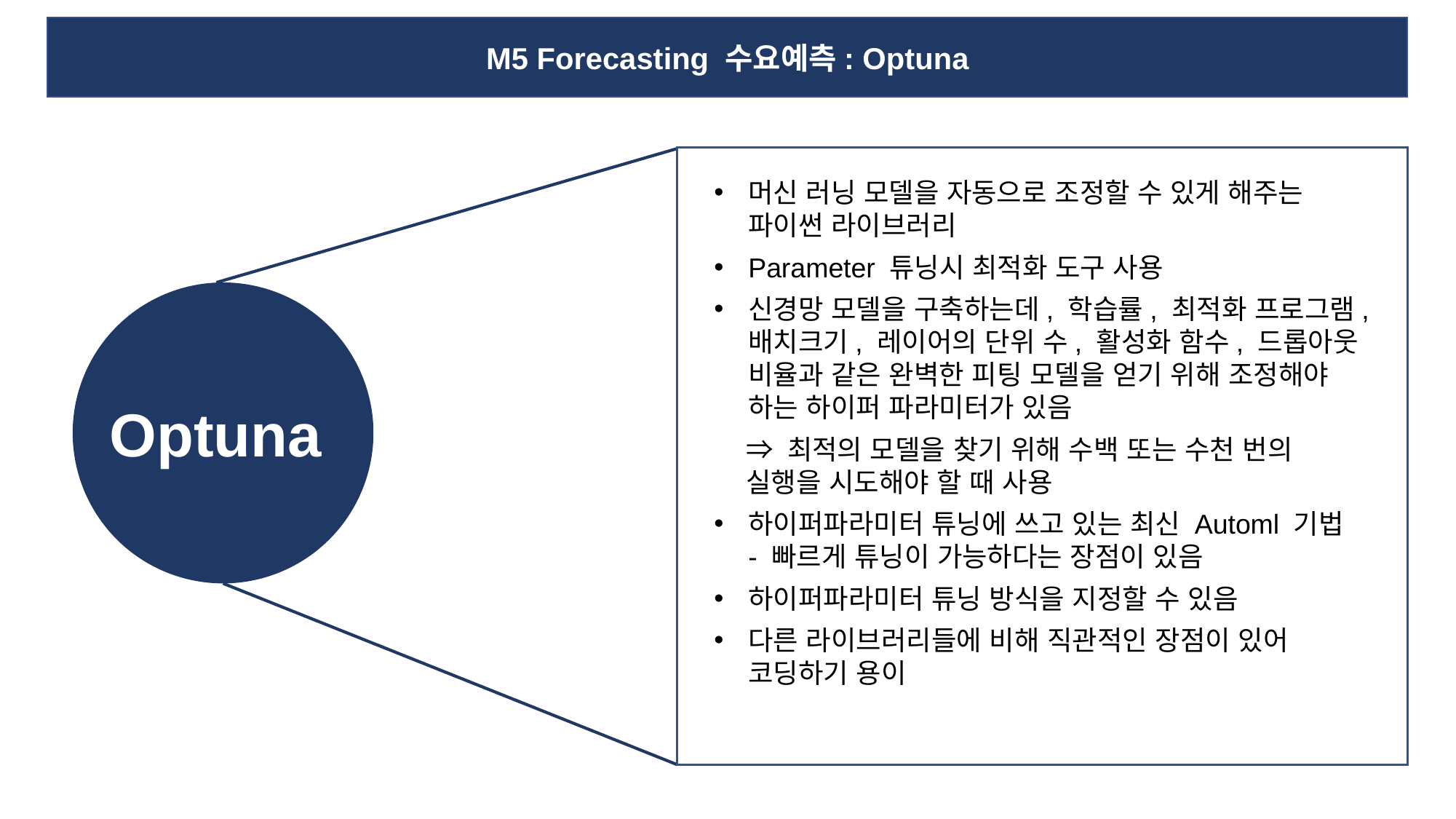

M5 Forecasting 수요예측: Optuna

머신 러닝 모델을 자동으로 조정할 수 있게 해주는 파이썬 라이브러리
Parameter 튜닝시 최적화 도구 사용
신경망 모델을 구축하는데, 학습률, 최적화 프로그램, 배치크기, 레이어의 단위 수, 활성화 함수, 드롭아웃 비율과 같은 완벽한 피팅 모델을 얻기 위해 조정해야 하는 하이퍼 파라미터가 있음
⇒ 최적의 모델을 찾기 위해 수백 또는 수천 번의 실행을 시도해야 할 때 사용
하이퍼파라미터 튜닝에 쓰고 있는 최신 Automl 기법
- 빠르게 튜닝이 가능하다는 장점이 있음
하이퍼파라미터 튜닝 방식을 지정할 수 있음
다른 라이브러리들에 비해 직관적인 장점이 있어 코딩하기 용이

Optuna